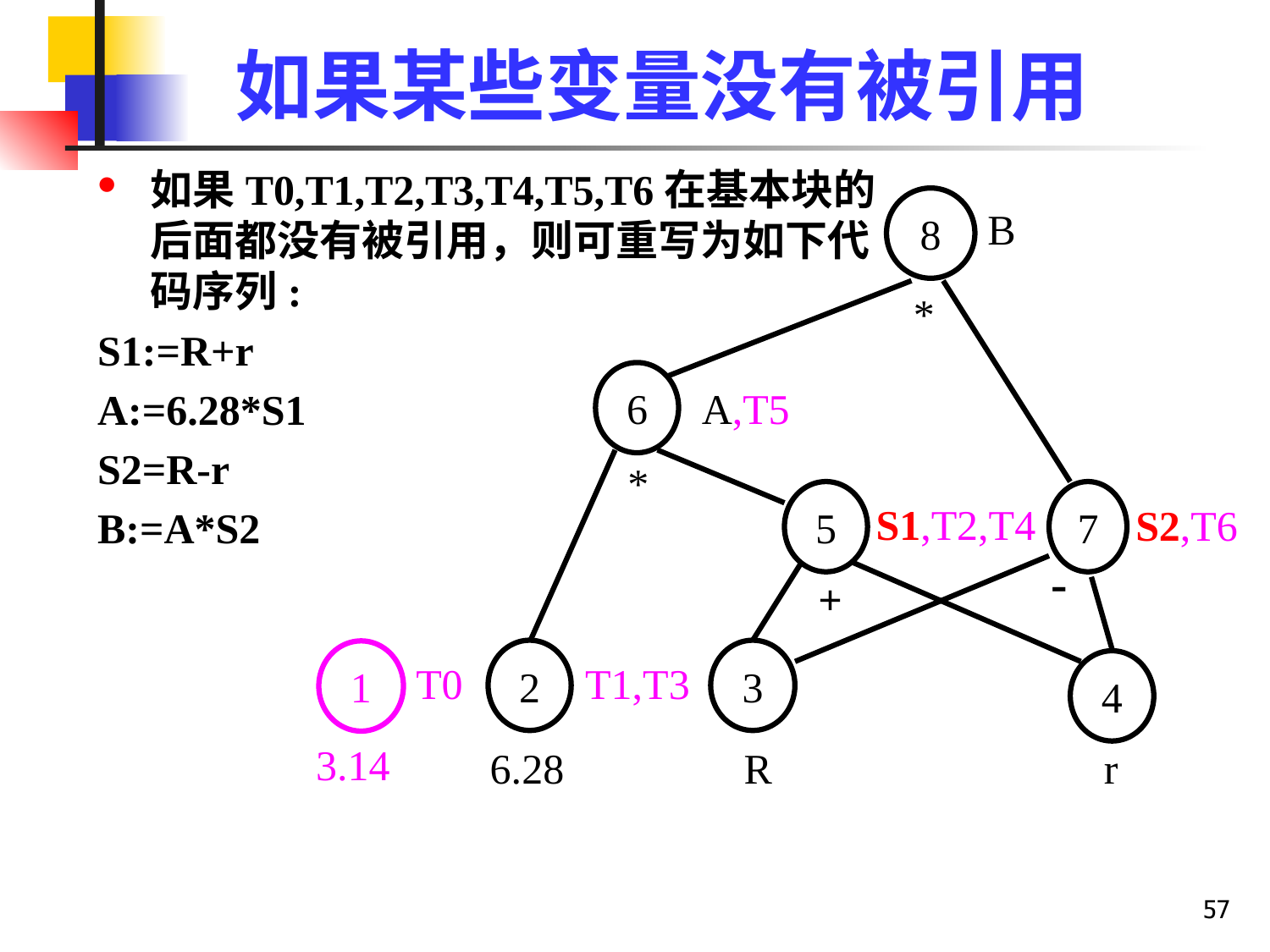

# 如果某些变量没有被引用
如果T0,T1,T2,T3,T4,T5,T6在基本块的后面都没有被引用，则可重写为如下代码序列:
S1:=R+r
A:=6.28*S1
S2=R-r
B:=A*S2

8
B

*

6
A,T5

*

5
7
S1,T2,T4
S2,T6
-

+

2
3
1
T0
T1,T3
4
3.14
6.28
R
r
57